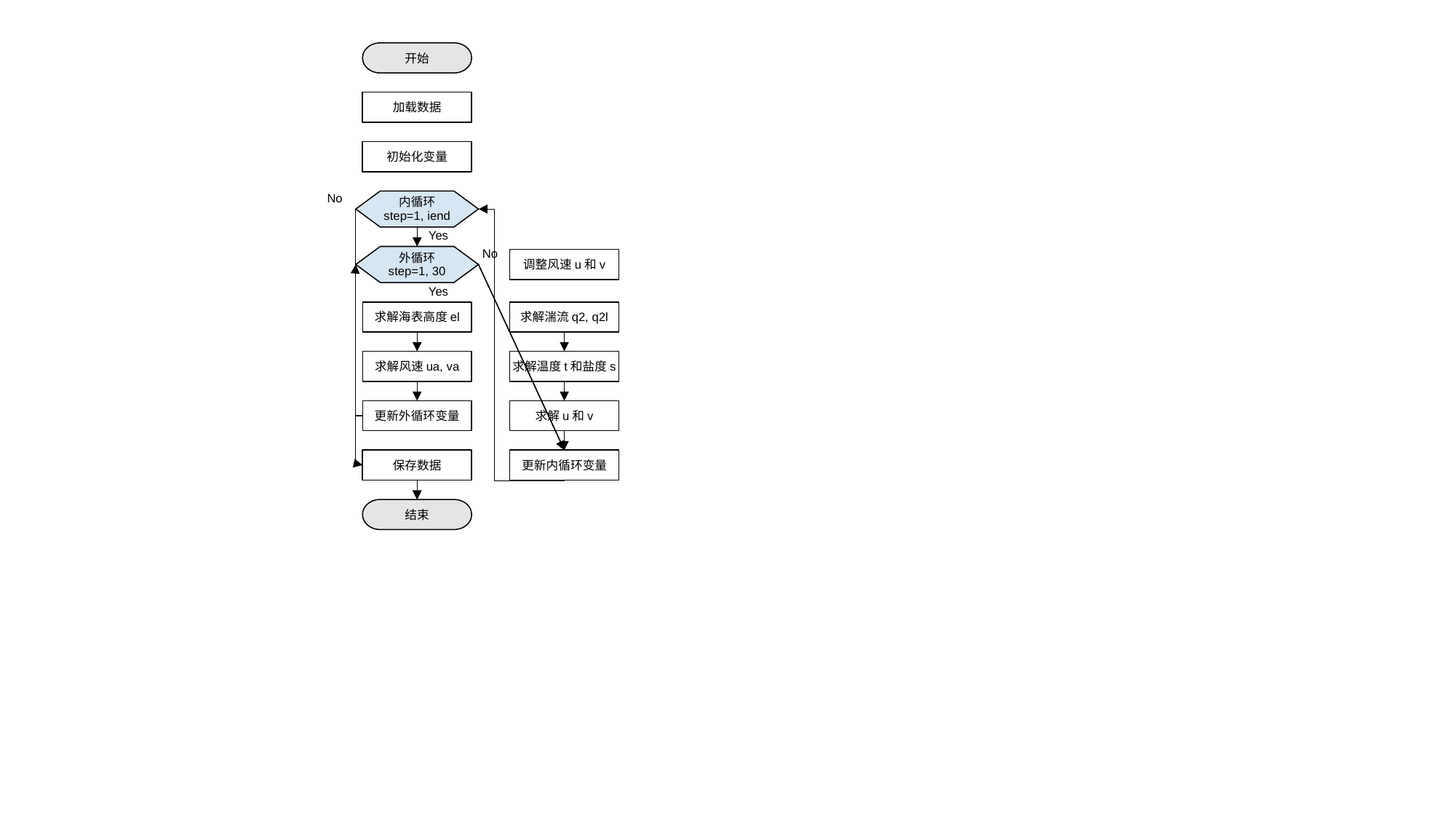

开始
加载数据
初始化变量
No
内循环
step=1, iend
Yes
No
外循环
step=1, 30
调整风速u和v
Yes
求解海表高度el
求解湍流q2, q2l
求解风速ua, va
求解温度t和盐度s
更新外循环变量
求解u和v
保存数据
更新内循环变量
结束